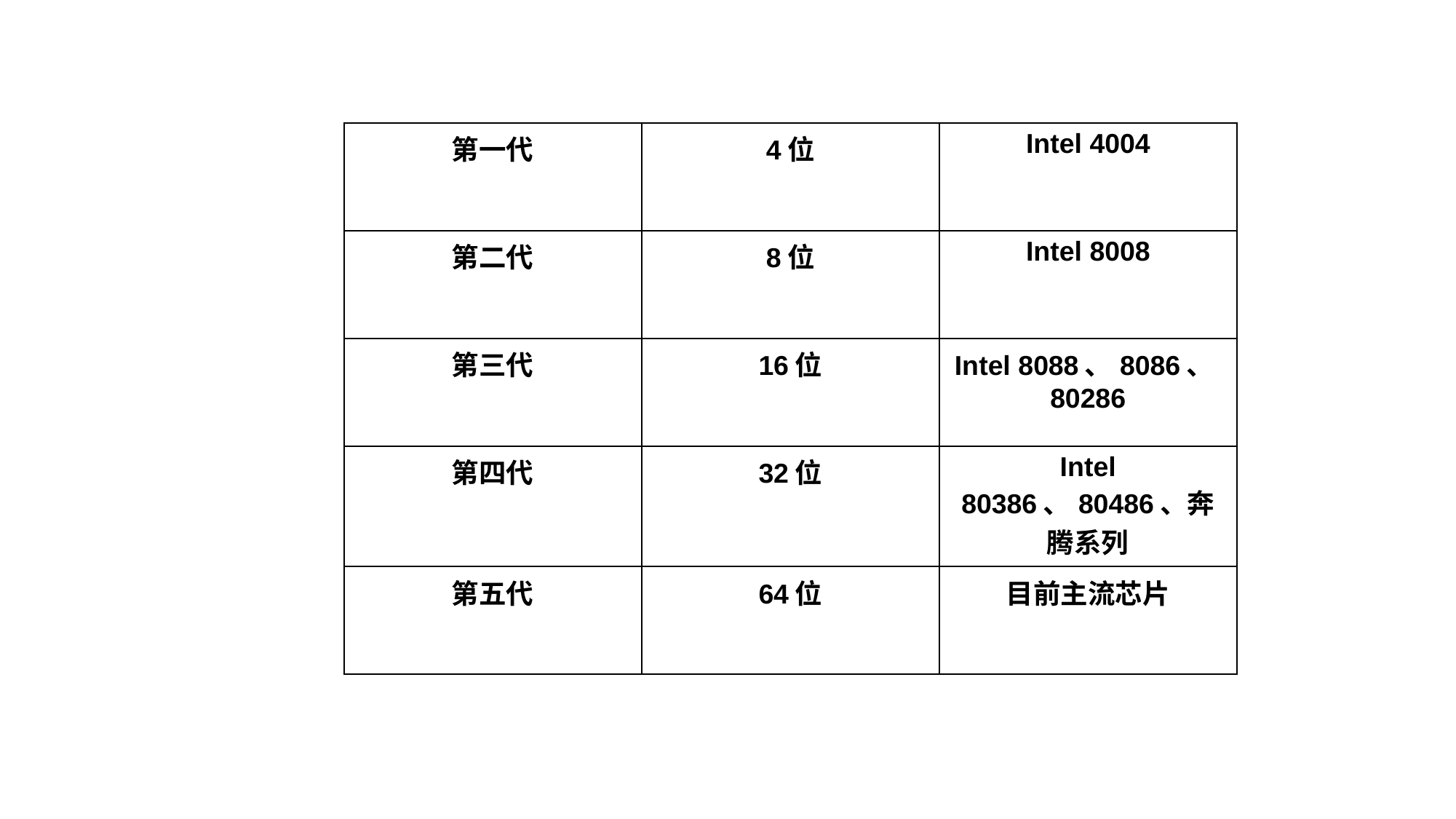

| 第一代 | 4位 | Intel 4004 |
| --- | --- | --- |
| 第二代 | 8位 | Intel 8008 |
| 第三代 | 16位 | Intel 8088、8086、80286 |
| 第四代 | 32位 | Intel 80386、80486、奔腾系列 |
| 第五代 | 64位 | 目前主流芯片 |